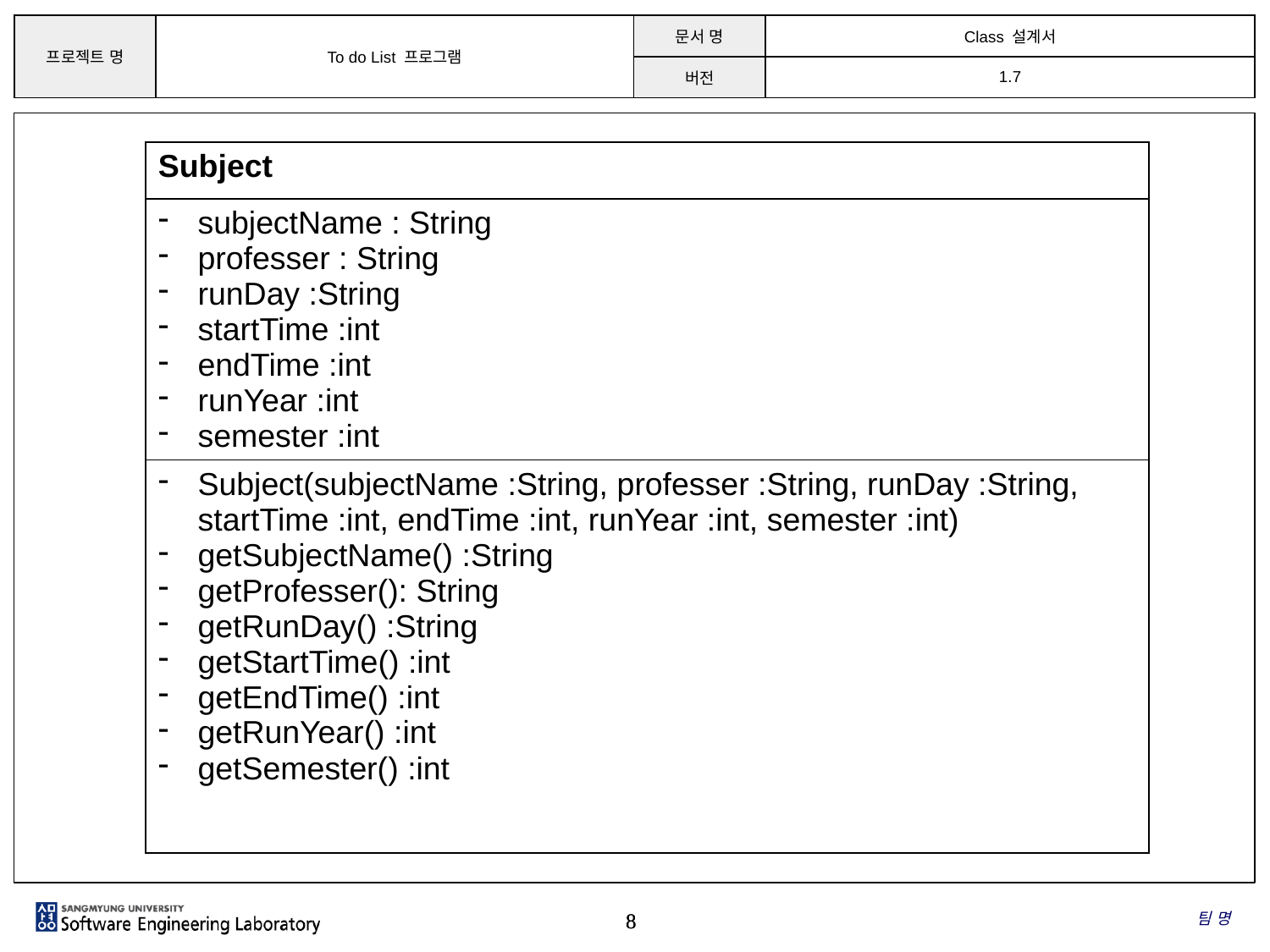

| Subject |
| --- |
| subjectName : String professer : String runDay :String startTime :int endTime :int runYear :int semester :int |
| Subject(subjectName :String, professer :String, runDay :String, startTime :int, endTime :int, runYear :int, semester :int) getSubjectName() :String getProfesser(): String getRunDay() :String getStartTime() :int getEndTime() :int getRunYear() :int getSemester() :int |
팀 명